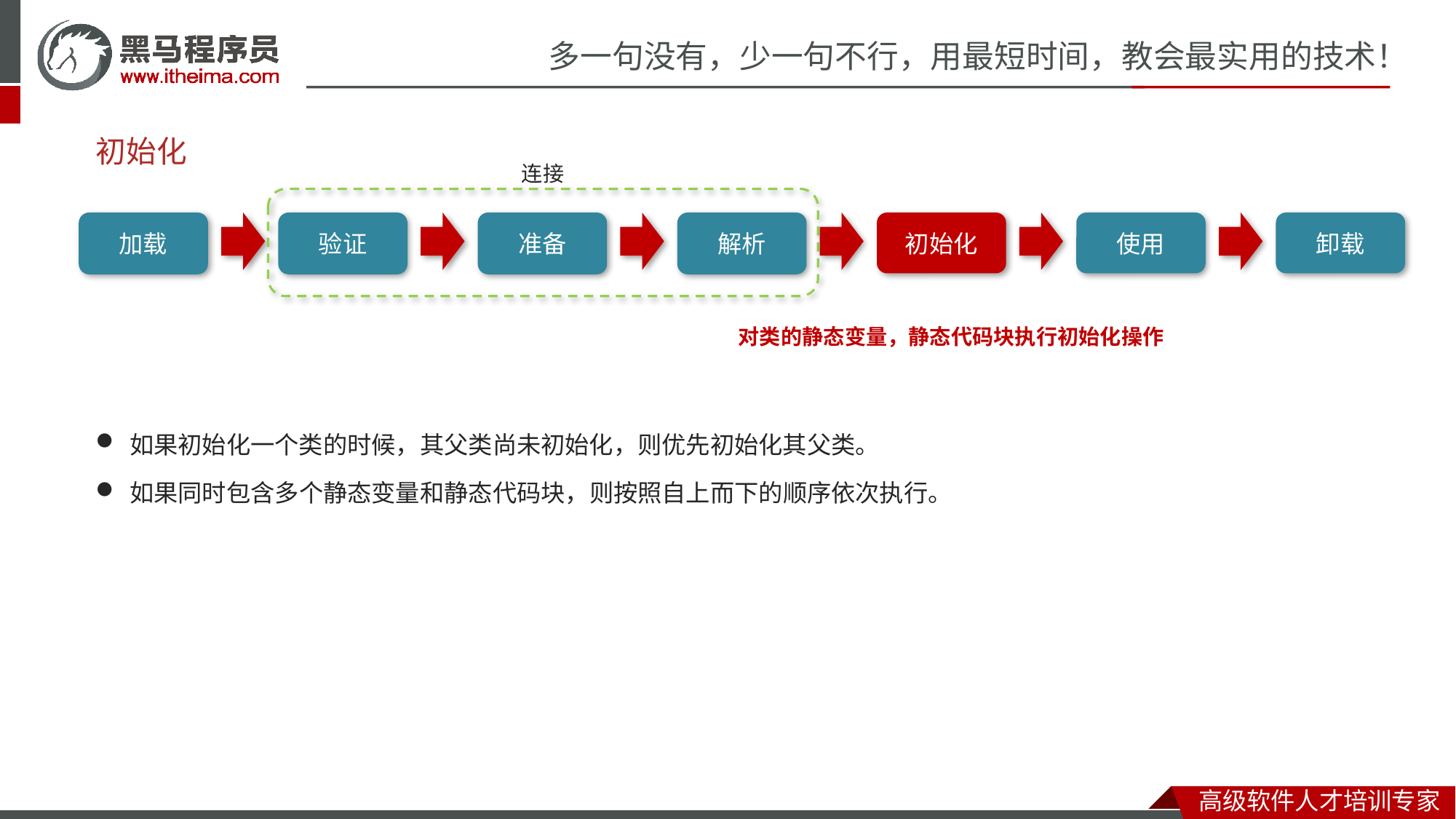

# 初始化
连接

加载

验证

准备

解析

初始化

使用

卸载
对类的静态变量，静态代码块执行初始化操作
如果初始化一个类的时候，其父类尚未初始化，则优先初始化其父类。
如果同时包含多个静态变量和静态代码块，则按照自上而下的顺序依次执行。